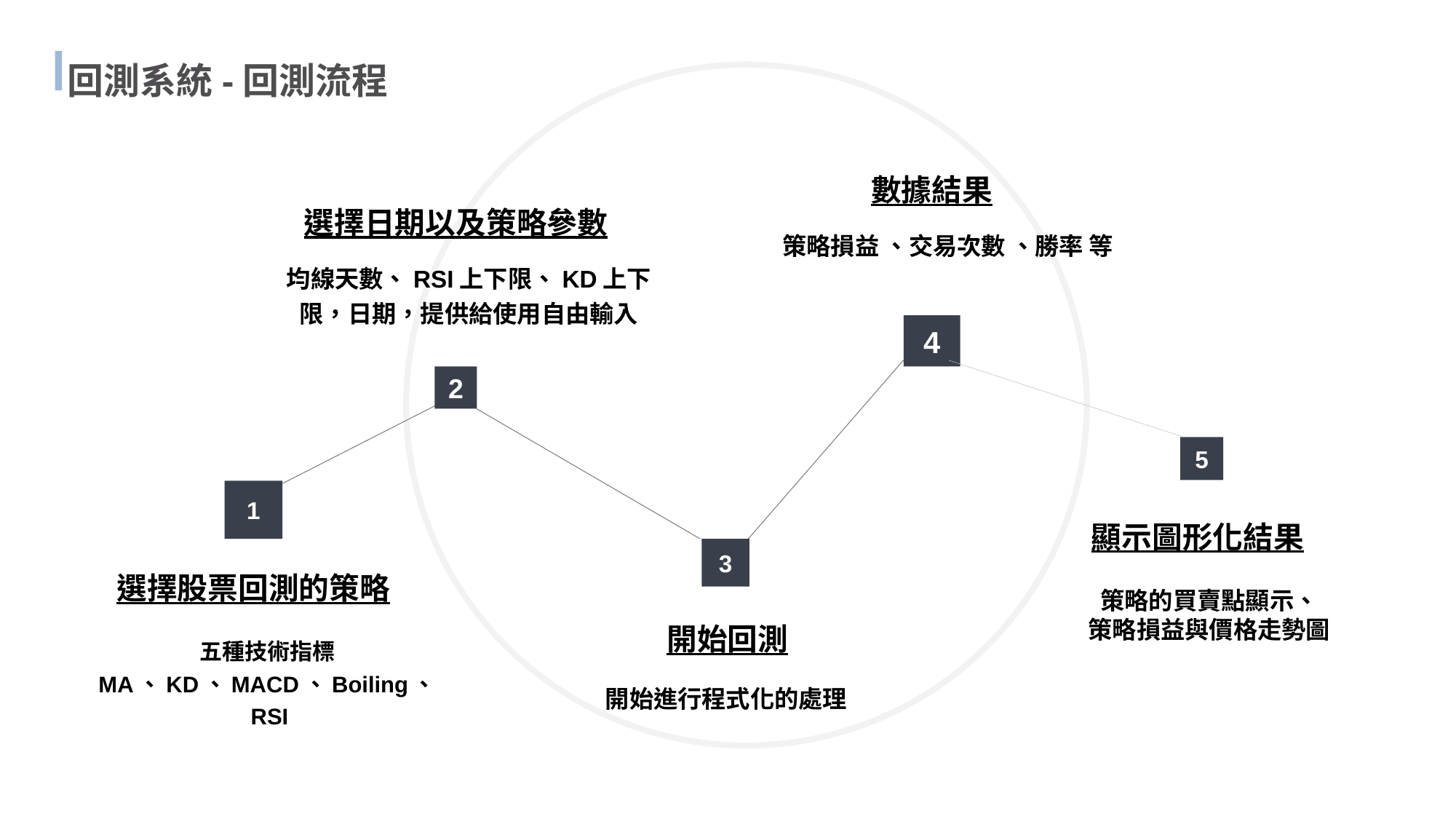

回測系統-回測流程

數據結果
選擇日期以及策略參數
策略損益 、交易次數 、勝率 等
均線天數、RSI上下限、KD上下限，日期，提供給使用自由輸入
4
2
5
1
顯示圖形化結果
3
選擇股票回測的策略
策略的買賣點顯示、
策略損益與價格走勢圖
開始回測
五種技術指標MA、KD、MACD、Boiling、RSI
開始進行程式化的處理